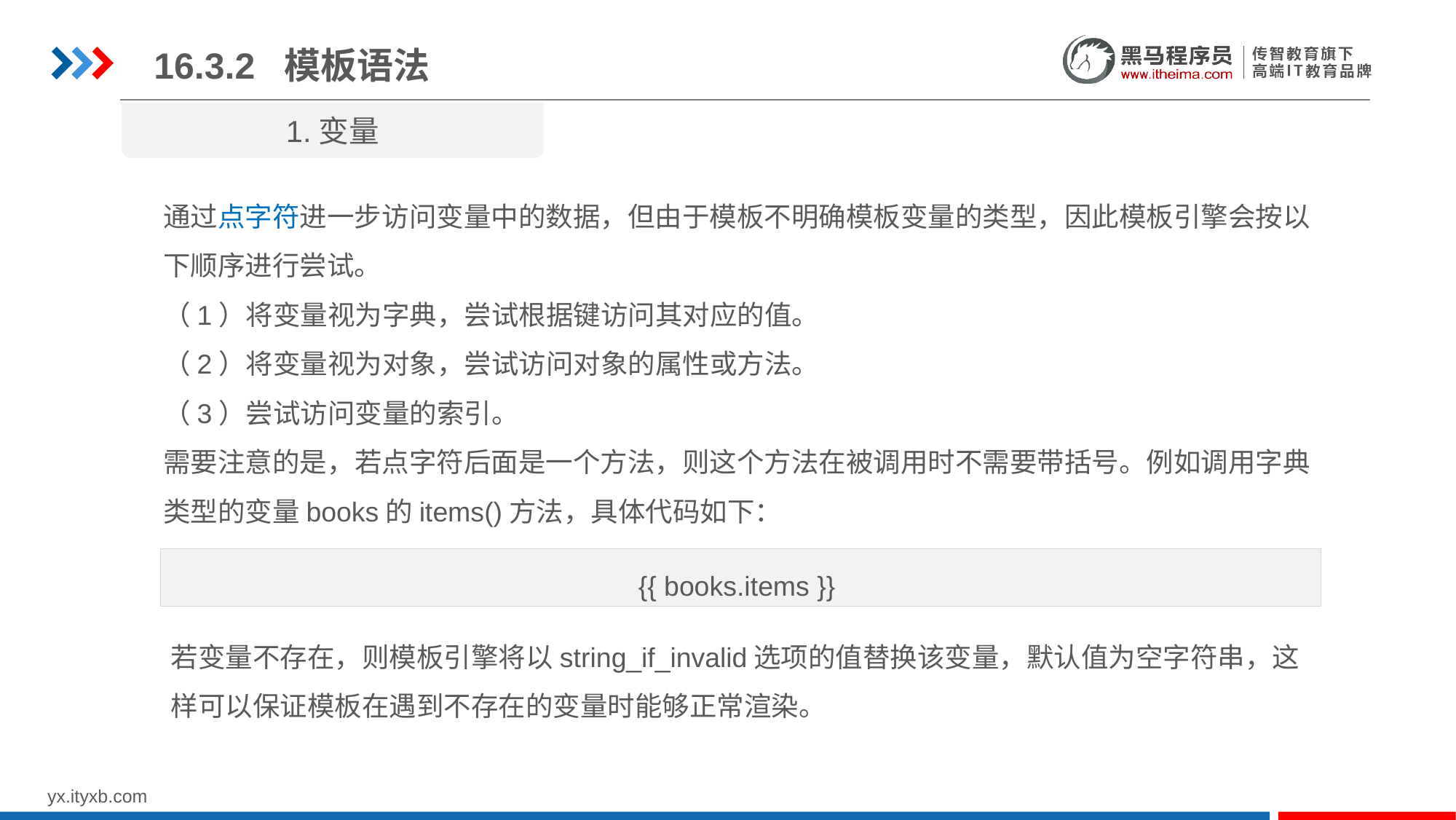

16.3.2  模板语法

1.变量
通过点字符进一步访问变量中的数据，但由于模板不明确模板变量的类型，因此模板引擎会按以下顺序进行尝试。
（1）将变量视为字典，尝试根据键访问其对应的值。
（2）将变量视为对象，尝试访问对象的属性或方法。
（3）尝试访问变量的索引。
需要注意的是，若点字符后面是一个方法，则这个方法在被调用时不需要带括号。例如调用字典类型的变量books的items()方法，具体代码如下：
{{ books.items }}
若变量不存在，则模板引擎将以string_if_invalid选项的值替换该变量，默认值为空字符串，这样可以保证模板在遇到不存在的变量时能够正常渲染。